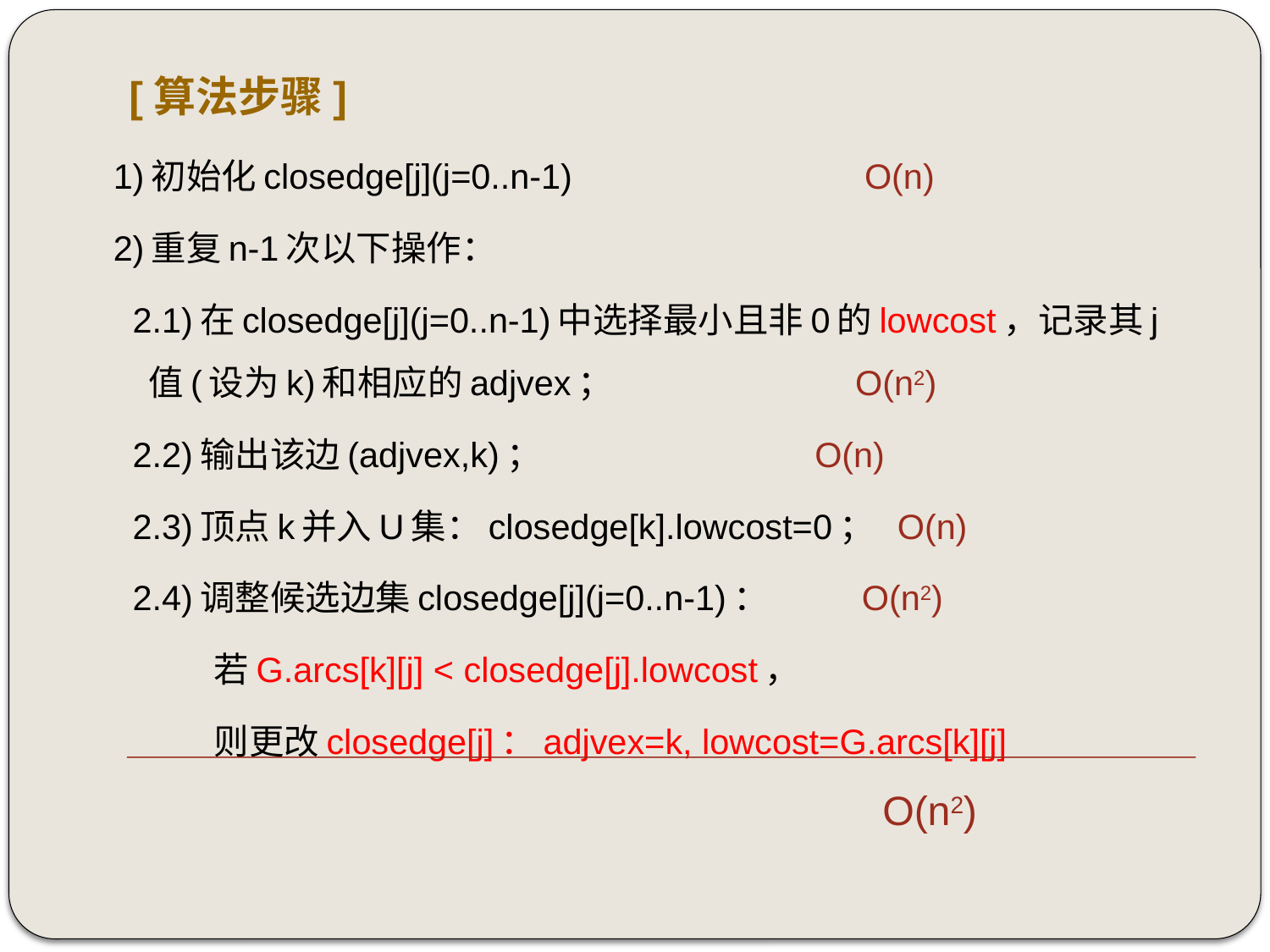

# [算法步骤]
1)初始化closedge[j](j=0..n-1)                              O(n)
2)重复n-1次以下操作：
  2.1)在closedge[j](j=0..n-1)中选择最小且非0的lowcost，记录其j 值(设为k)和相应的adjvex；                              O(n2)
  2.2)输出该边(adjvex,k)；                                  O(n)
  2.3)顶点k并入U集：closedge[k].lowcost=0；  O(n)
  2.4)调整候选边集closedge[j](j=0..n-1)：           O(n2)
            若G.arcs[k][j] < closedge[j].lowcost，
            则更改closedge[j]：adjvex=k, lowcost=G.arcs[k][j]
                                                                               O(n2)